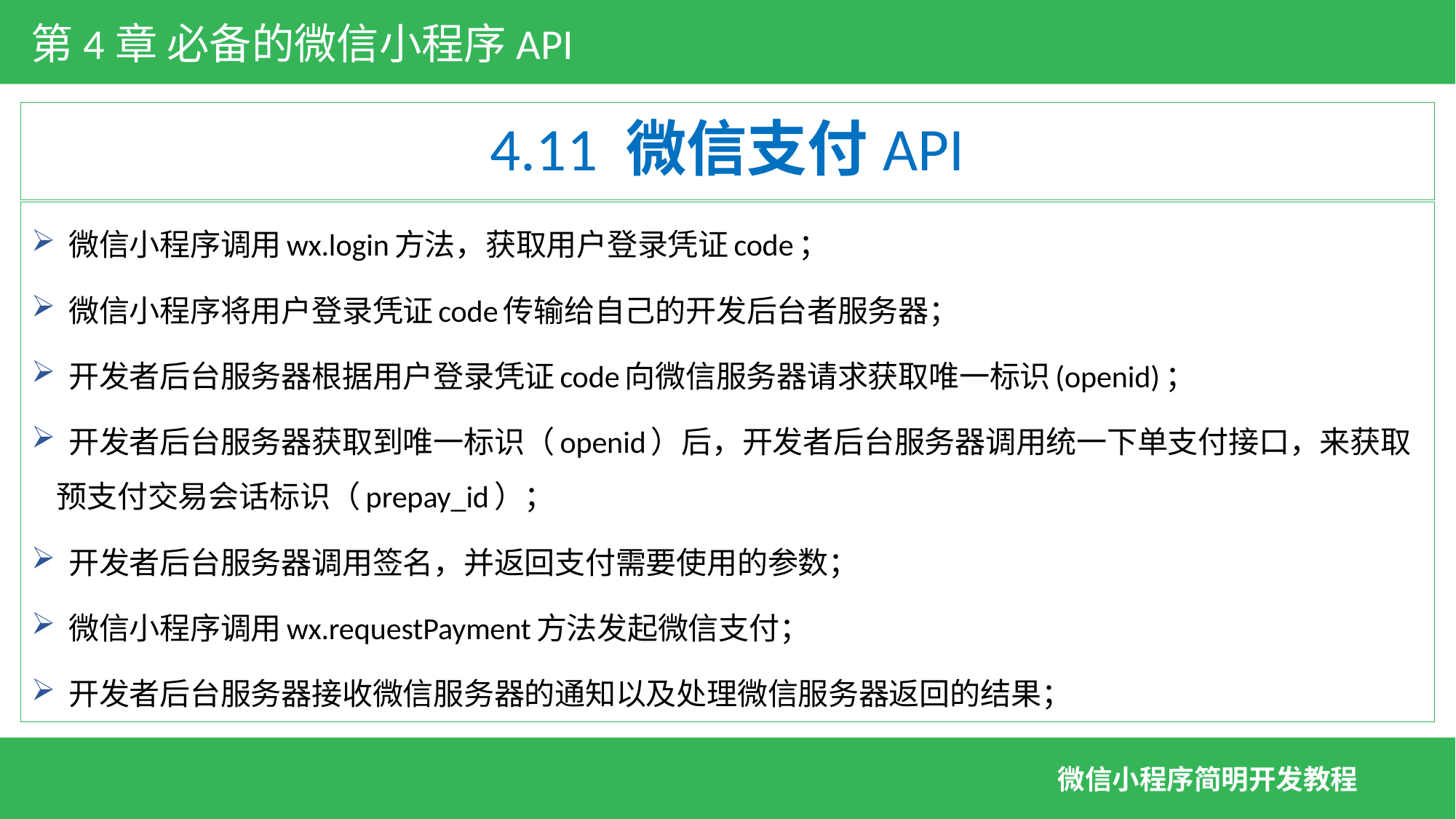

第4章 必备的微信小程序API

# 4.11 微信支付API
 微信小程序调用wx.login方法，获取用户登录凭证code；
 微信小程序将用户登录凭证code传输给自己的开发后台者服务器；
 开发者后台服务器根据用户登录凭证code向微信服务器请求获取唯一标识(openid)；
 开发者后台服务器获取到唯一标识（openid）后，开发者后台服务器调用统一下单支付接口，来获取预支付交易会话标识（prepay_id）；
 开发者后台服务器调用签名，并返回支付需要使用的参数；
 微信小程序调用wx.requestPayment方法发起微信支付；
 开发者后台服务器接收微信服务器的通知以及处理微信服务器返回的结果；

微信小程序简明开发教程